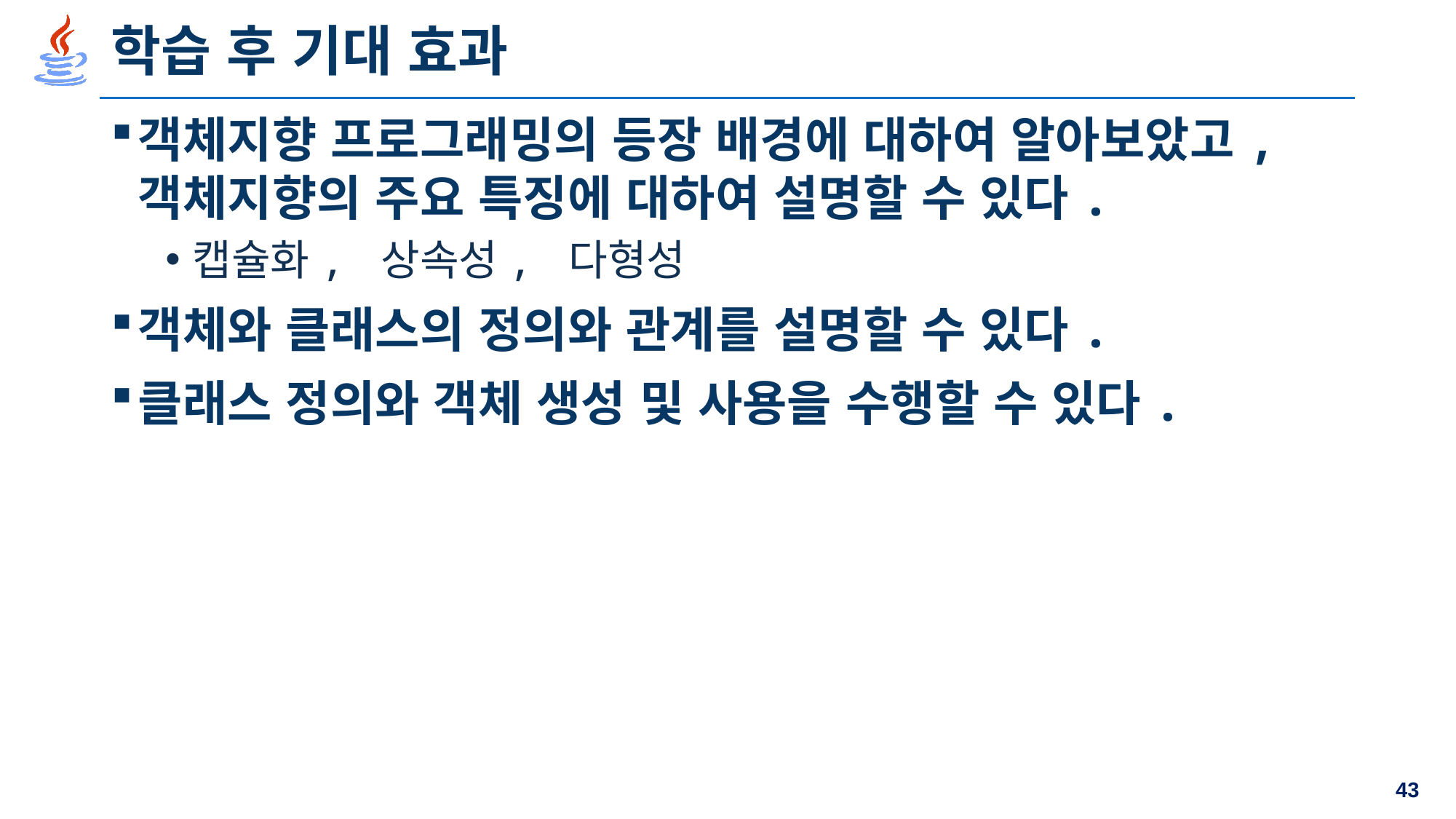

# 학습 후 기대 효과
객체지향 프로그래밍의 등장 배경에 대하여 알아보았고, 객체지향의 주요 특징에 대하여 설명할 수 있다.
캡슐화, 상속성, 다형성
객체와 클래스의 정의와 관계를 설명할 수 있다.
클래스 정의와 객체 생성 및 사용을 수행할 수 있다.
43